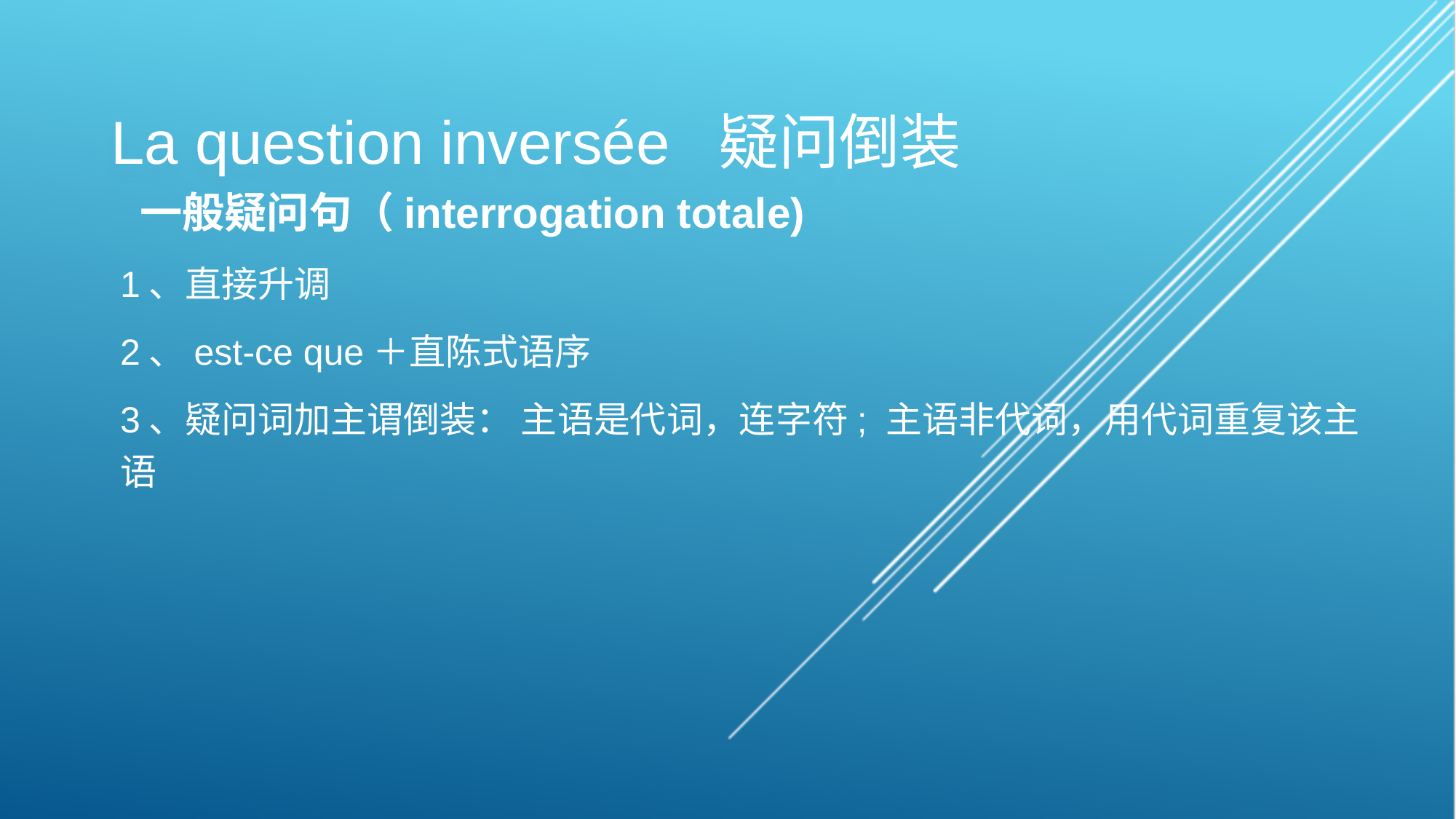

# La question inversée  疑问倒装
 一般疑问句（interrogation totale)
1、直接升调
2、est-ce que＋直陈式语序
3、疑问词加主谓倒装： 主语是代词，连字符; 主语非代词，用代词重复该主语